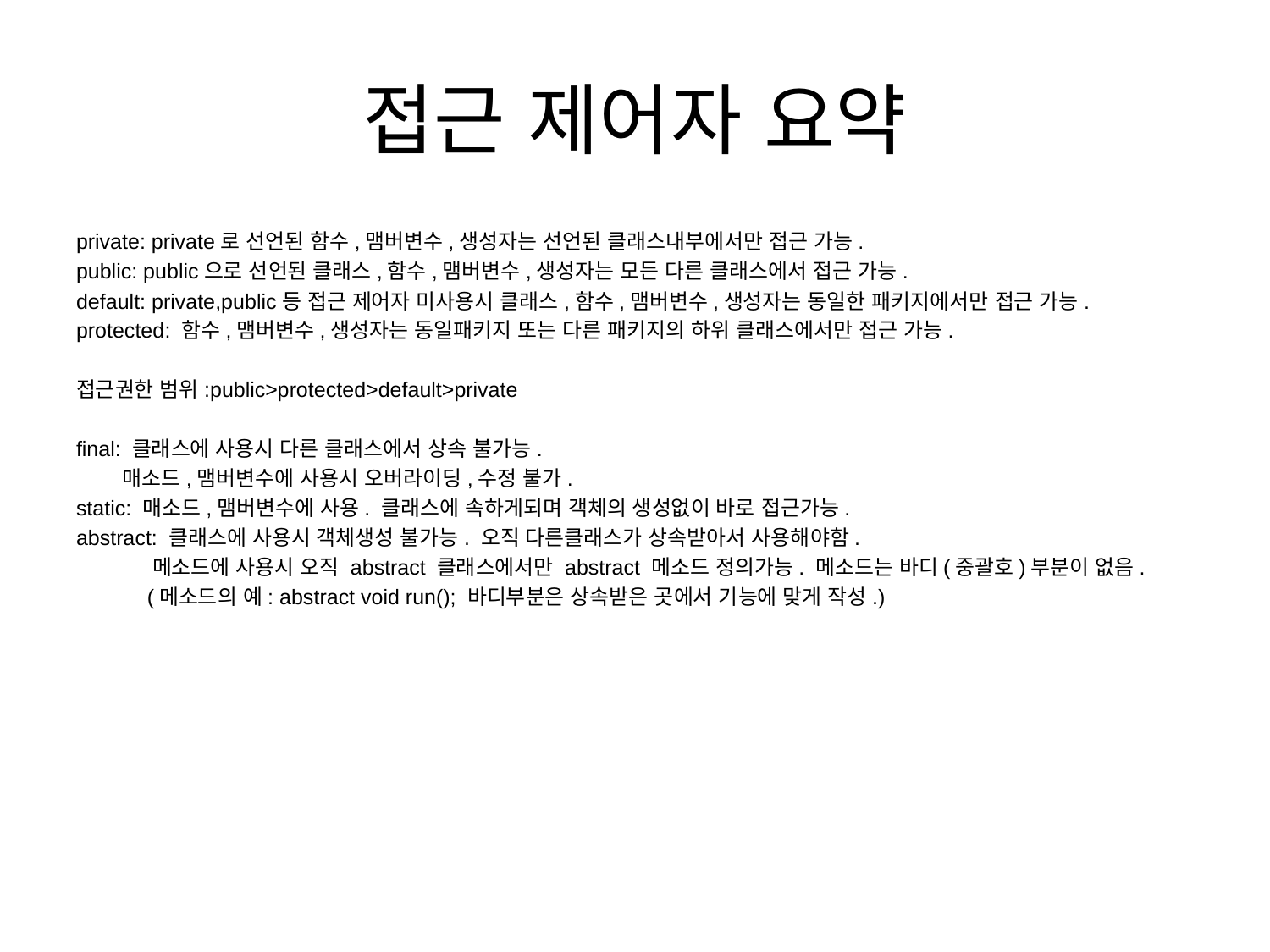

# 접근 제어자 요약
private: private로 선언된 함수,맴버변수,생성자는 선언된 클래스내부에서만 접근 가능.
public: public으로 선언된 클래스,함수,맴버변수,생성자는 모든 다른 클래스에서 접근 가능.
default: private,public등 접근 제어자 미사용시 클래스,함수,맴버변수,생성자는 동일한 패키지에서만 접근 가능.
protected: 함수,맴버변수,생성자는 동일패키지 또는 다른 패키지의 하위 클래스에서만 접근 가능.

접근권한 범위:public>protected>default>private

final: 클래스에 사용시 다른 클래스에서 상속 불가능.
       매소드,맴버변수에 사용시 오버라이딩,수정 불가.
static: 매소드,맴버변수에 사용. 클래스에 속하게되며 객체의 생성없이 바로 접근가능.
abstract: 클래스에 사용시 객체생성 불가능. 오직 다른클래스가 상속받아서 사용해야함.
            메소드에 사용시 오직 abstract 클래스에서만 abstract 메소드 정의가능. 메소드는 바디(중괄호)부분이 없음.
            (메소드의 예: abstract void run(); 바디부분은 상속받은 곳에서 기능에 맞게 작성.)